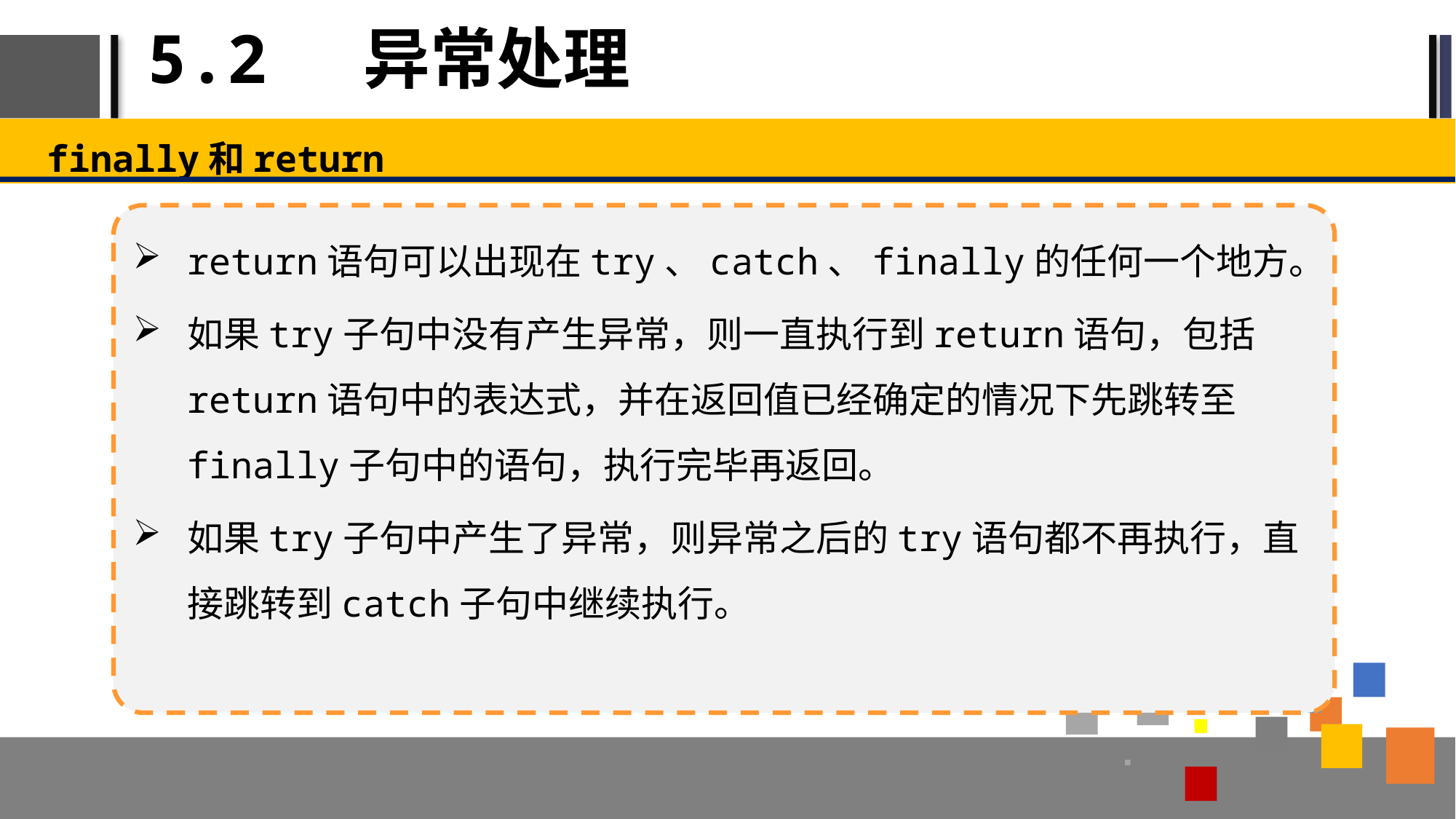

# 5.2  异常处理

finally和return

return语句可以出现在try、catch、finally的任何一个地方。
如果try子句中没有产生异常，则一直执行到return语句，包括return语句中的表达式，并在返回值已经确定的情况下先跳转至finally子句中的语句，执行完毕再返回。
如果try子句中产生了异常，则异常之后的try语句都不再执行，直接跳转到catch子句中继续执行。